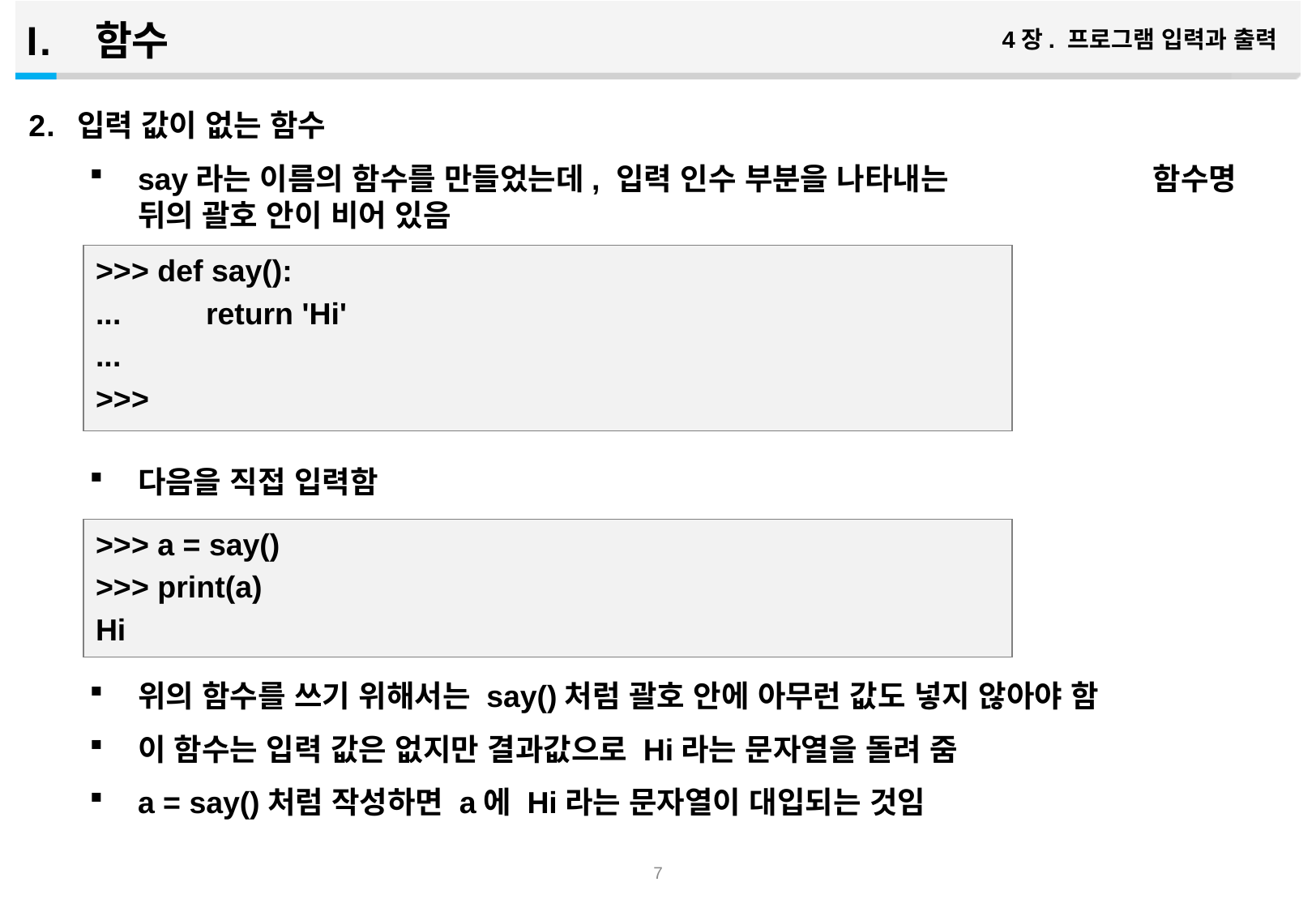

함수
4장. 프로그램 입력과 출력
입력 값이 없는 함수
say라는 이름의 함수를 만들었는데, 입력 인수 부분을 나타내는                        함수명 뒤의 괄호 안이 비어 있음

다음을 직접 입력함

위의 함수를 쓰기 위해서는 say()처럼 괄호 안에 아무런 값도 넣지 않아야 함
이 함수는 입력 값은 없지만 결과값으로 Hi라는 문자열을 돌려 줌
a = say()처럼 작성하면 a에 Hi라는 문자열이 대입되는 것임
>>> def say():
...          return 'Hi'
...
>>>
>>> a = say()
>>> print(a)
Hi
7